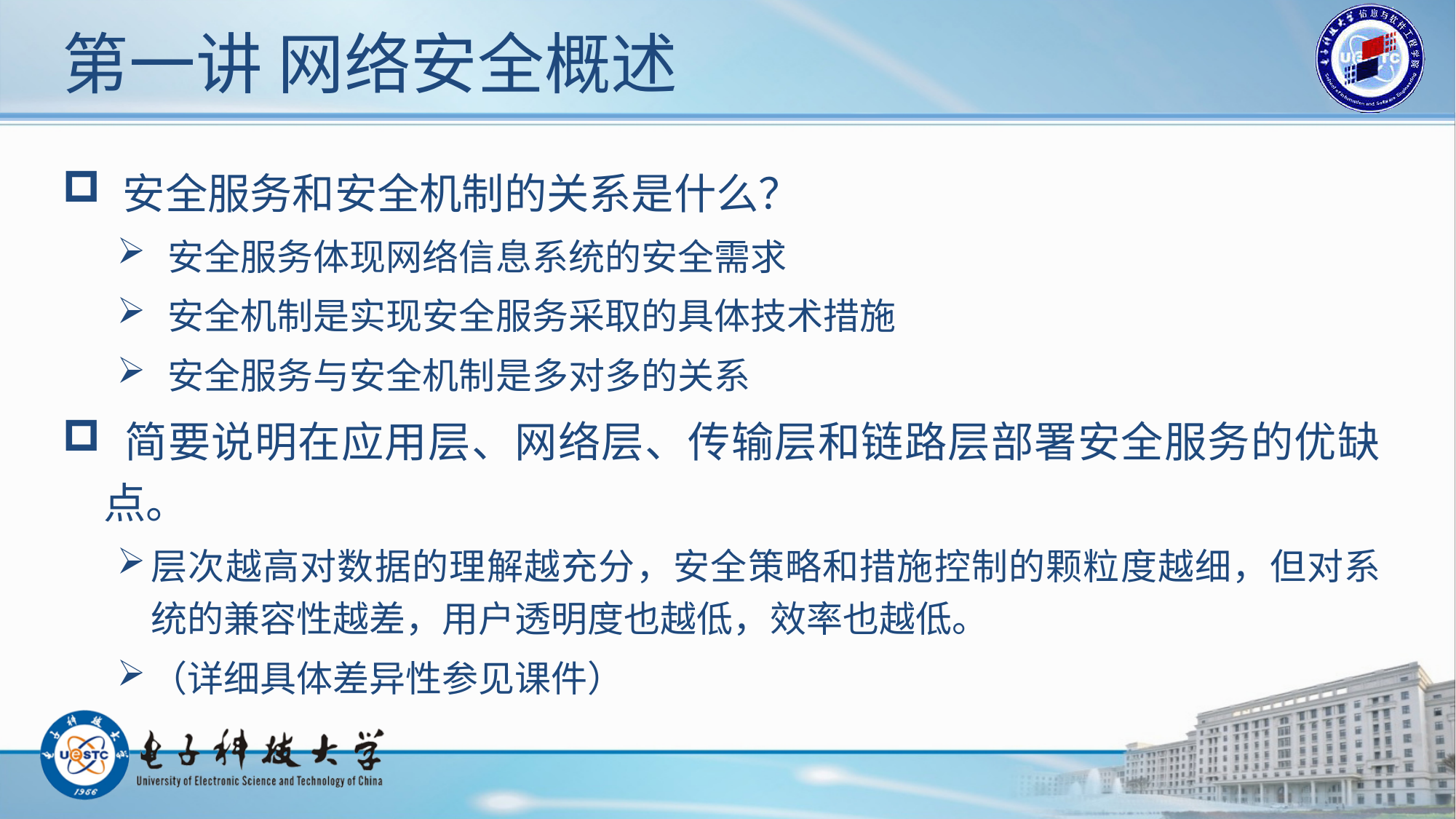

# 第一讲 网络安全概述
 安全服务和安全机制的关系是什么？
 安全服务体现网络信息系统的安全需求
 安全机制是实现安全服务采取的具体技术措施
 安全服务与安全机制是多对多的关系
 简要说明在应用层、网络层、传输层和链路层部署安全服务的优缺点。
层次越高对数据的理解越充分，安全策略和措施控制的颗粒度越细，但对系统的兼容性越差，用户透明度也越低，效率也越低。
（详细具体差异性参见课件）